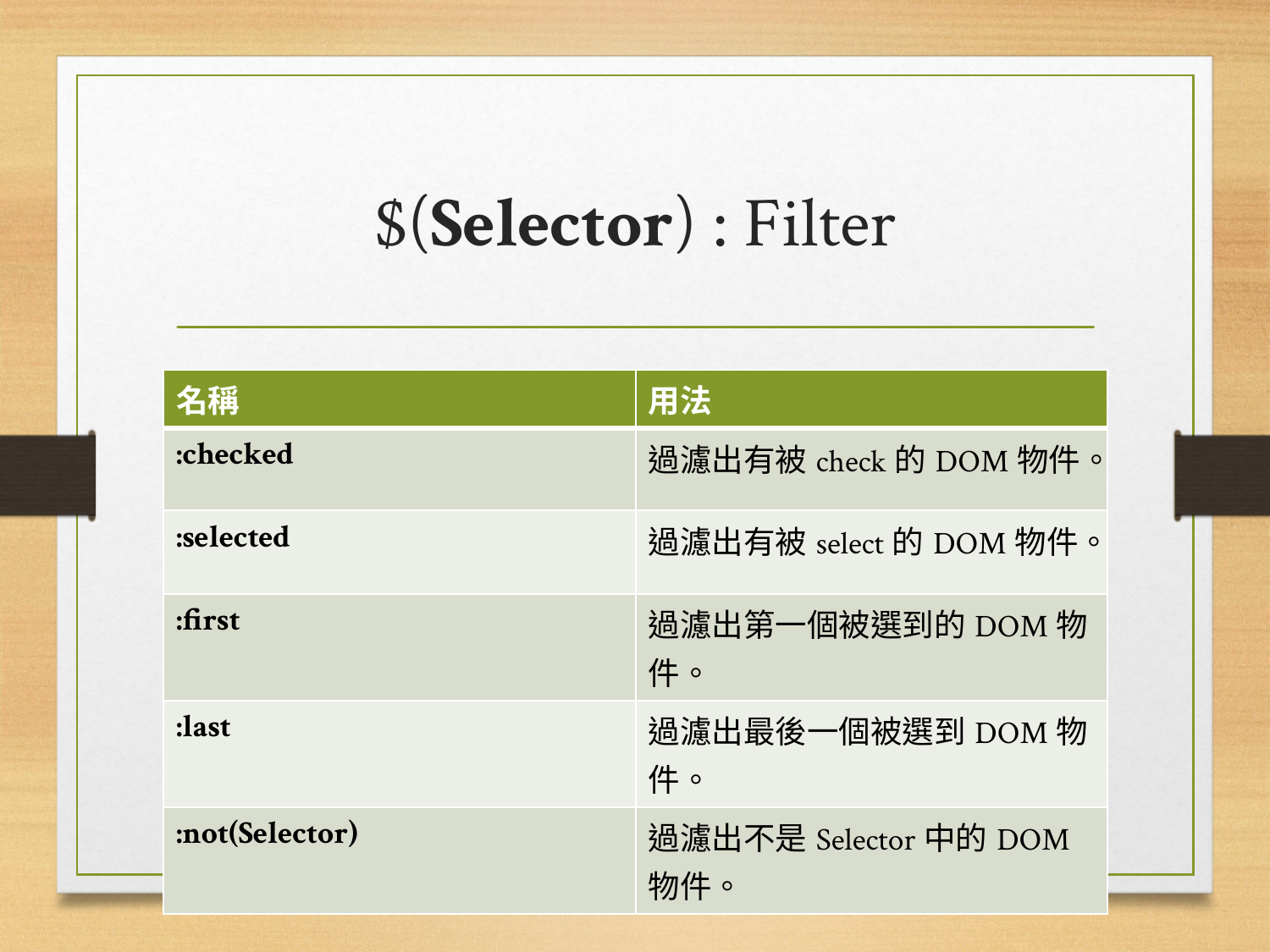

# $(Selector) : Filter
| 名稱 | 用法 |
| --- | --- |
| :checked | 過濾出有被check的DOM物件。 |
| :selected | 過濾出有被select的DOM物件。 |
| :first | 過濾出第一個被選到的DOM物件。 |
| :last | 過濾出最後一個被選到DOM物件。 |
| :not(Selector) | 過濾出不是Selector中的DOM物件。 |